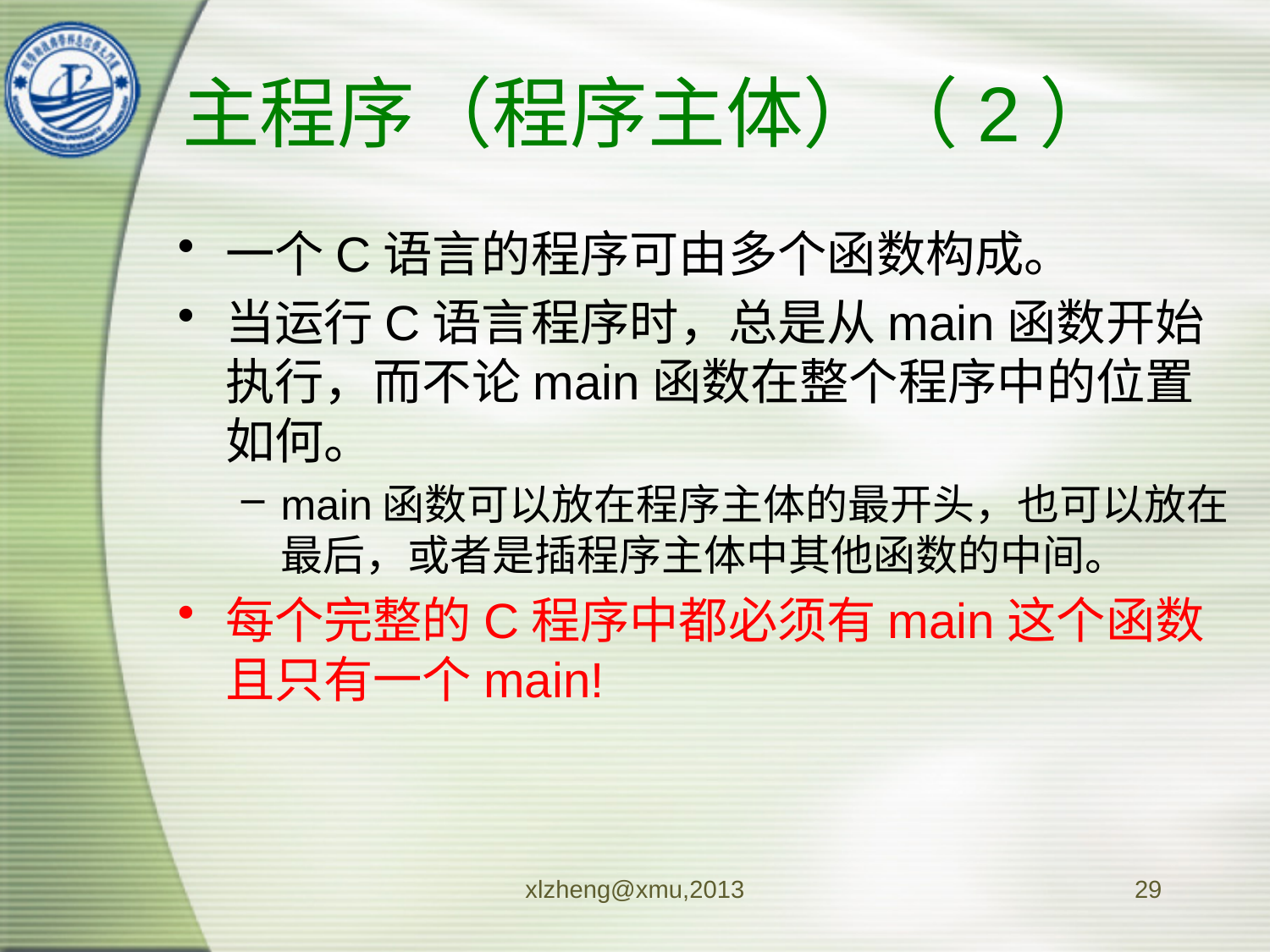

# 主程序（程序主体）（2）
一个C语言的程序可由多个函数构成。
当运行C语言程序时，总是从main函数开始执行，而不论main函数在整个程序中的位置如何。
main函数可以放在程序主体的最开头，也可以放在最后，或者是插程序主体中其他函数的中间。
每个完整的C程序中都必须有main这个函数且只有一个main!
xlzheng@xmu,2013
29